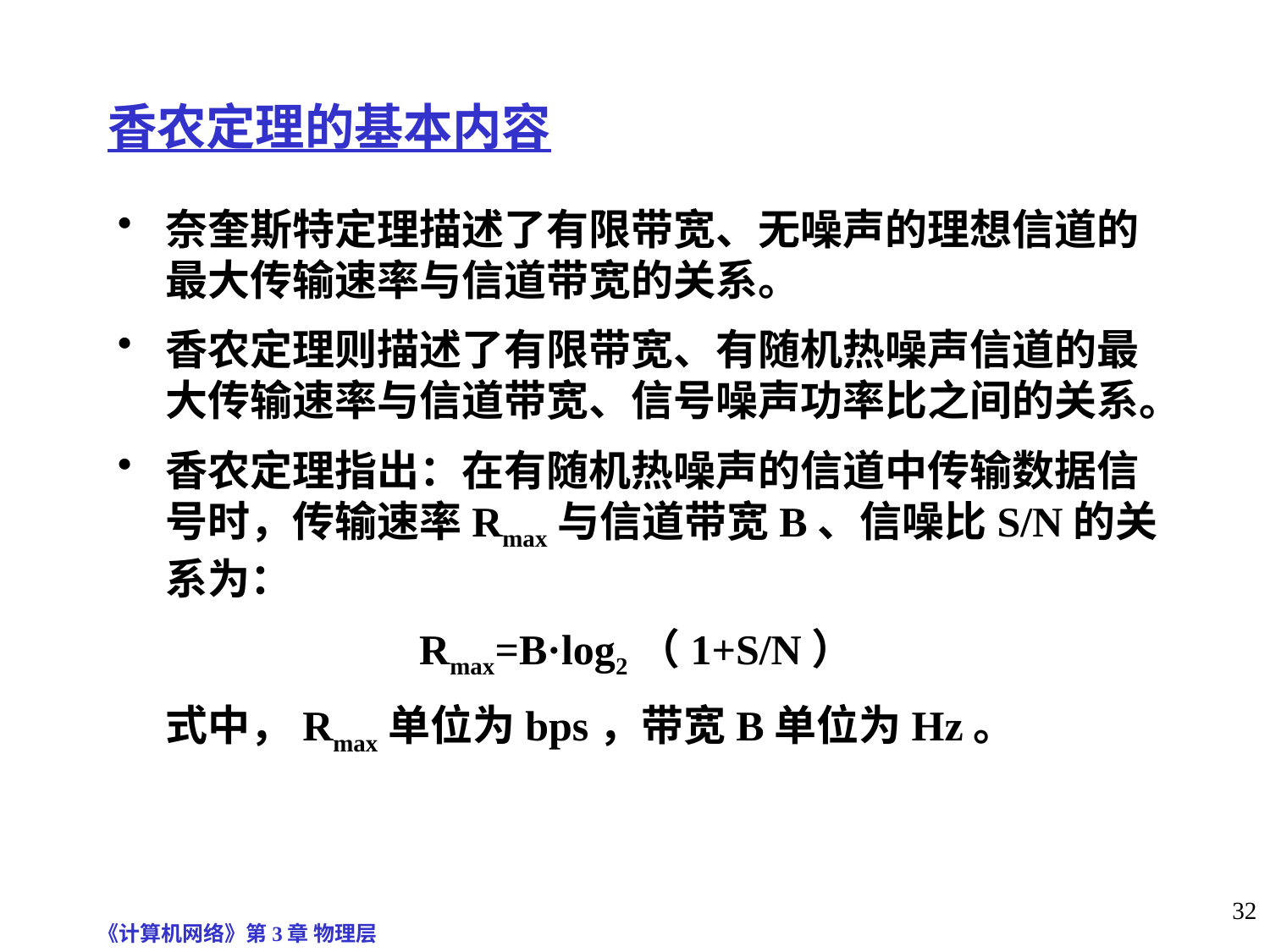

# 香农定理的基本内容
奈奎斯特定理描述了有限带宽、无噪声的理想信道的最大传输速率与信道带宽的关系。
香农定理则描述了有限带宽、有随机热噪声信道的最大传输速率与信道带宽、信号噪声功率比之间的关系。
香农定理指出：在有随机热噪声的信道中传输数据信号时，传输速率Rmax与信道带宽B、信噪比S/N的关系为：
			Rmax=B·log2（1+S/N）
	式中，Rmax单位为bps，带宽B单位为Hz。

《计算机网络》第3章 物理层
32